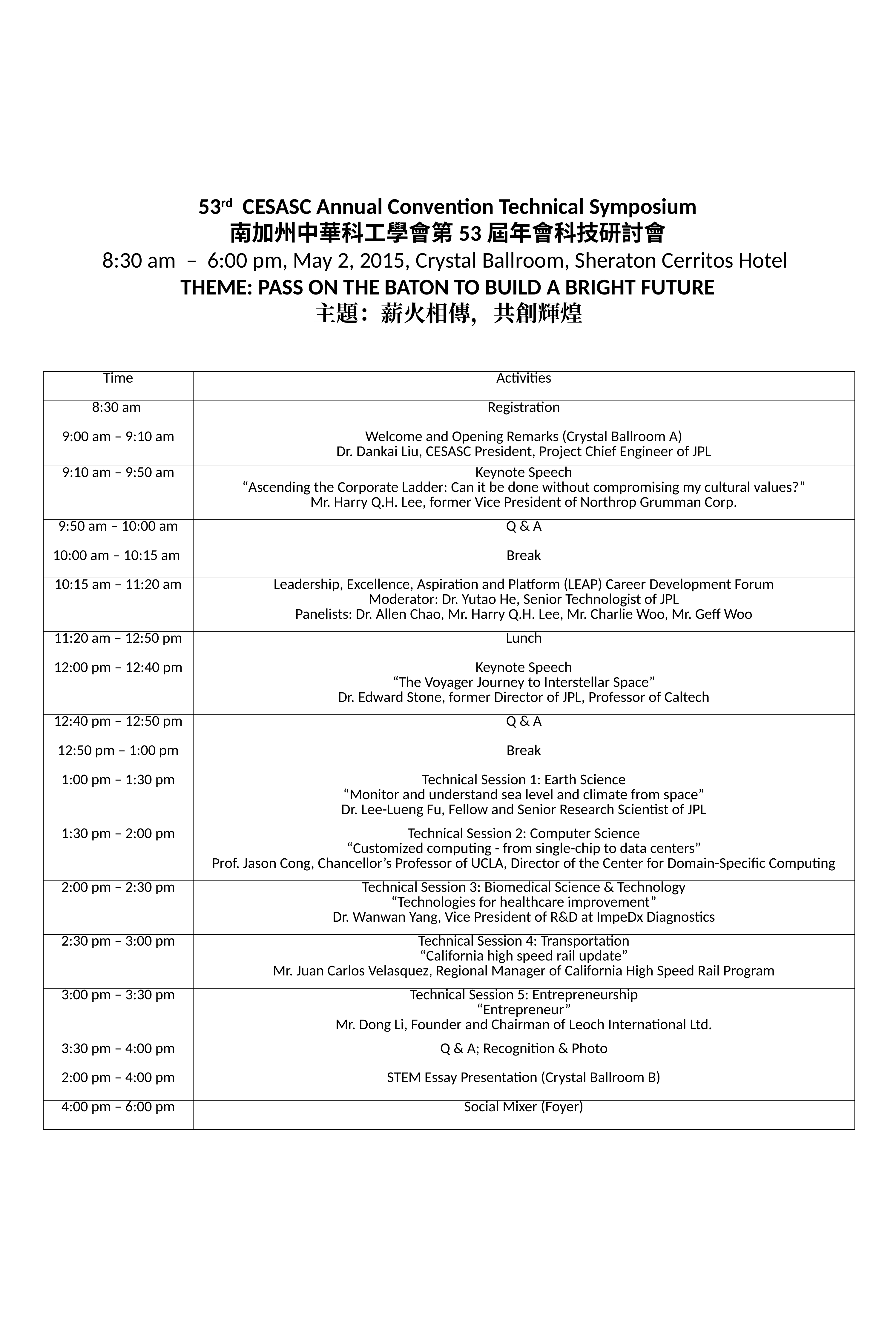

53rd  CESASC Annual Convention Technical Symposium
南加州中華科工學會第53屆年會科技研討會
8:30 am  –  6:00 pm, May 2, 2015, Crystal Ballroom, Sheraton Cerritos Hotel
Theme: Pass on the baton to build a bright future
主題：薪火相傳，共創輝煌
| Time | Activities |
| --- | --- |
| 8:30 am | Registration |
| 9:00 am – 9:10 am | Welcome and Opening Remarks (Crystal Ballroom A) Dr. Dankai Liu, CESASC President, Project Chief Engineer of JPL |
| 9:10 am – 9:50 am | Keynote Speech “Ascending the Corporate Ladder: Can it be done without compromising my cultural values?” Mr. Harry Q.H. Lee, former Vice President of Northrop Grumman Corp. |
| 9:50 am – 10:00 am | Q & A |
| 10:00 am – 10:15 am | Break |
| 10:15 am – 11:20 am | Leadership, Excellence, Aspiration and Platform (LEAP) Career Development Forum Moderator: Dr. Yutao He, Senior Technologist of JPL Panelists: Dr. Allen Chao, Mr. Harry Q.H. Lee, Mr. Charlie Woo, Mr. Geff Woo |
| 11:20 am – 12:50 pm | Lunch |
| 12:00 pm – 12:40 pm | Keynote Speech “The Voyager Journey to Interstellar Space” Dr. Edward Stone, former Director of JPL, Professor of Caltech |
| 12:40 pm – 12:50 pm | Q & A |
| 12:50 pm – 1:00 pm | Break |
| 1:00 pm – 1:30 pm | Technical Session 1: Earth Science “Monitor and understand sea level and climate from space” Dr. Lee-Lueng Fu, Fellow and Senior Research Scientist of JPL |
| 1:30 pm – 2:00 pm | Technical Session 2: Computer Science “Customized computing - from single-chip to data centers” Prof. Jason Cong, Chancellor’s Professor of UCLA, Director of the Center for Domain-Specific Computing |
| 2:00 pm – 2:30 pm | Technical Session 3: Biomedical Science & Technology “Technologies for healthcare improvement” Dr. Wanwan Yang, Vice President of R&D at ImpeDx Diagnostics |
| 2:30 pm – 3:00 pm | Technical Session 4: Transportation “California high speed rail update” Mr. Juan Carlos Velasquez, Regional Manager of California High Speed Rail Program |
| 3:00 pm – 3:30 pm | Technical Session 5: Entrepreneurship “Entrepreneur” Mr. Dong Li, Founder and Chairman of Leoch International Ltd. |
| 3:30 pm – 4:00 pm | Q & A; Recognition & Photo |
| 2:00 pm – 4:00 pm | STEM Essay Presentation (Crystal Ballroom B) |
| 4:00 pm – 6:00 pm | Social Mixer (Foyer) |